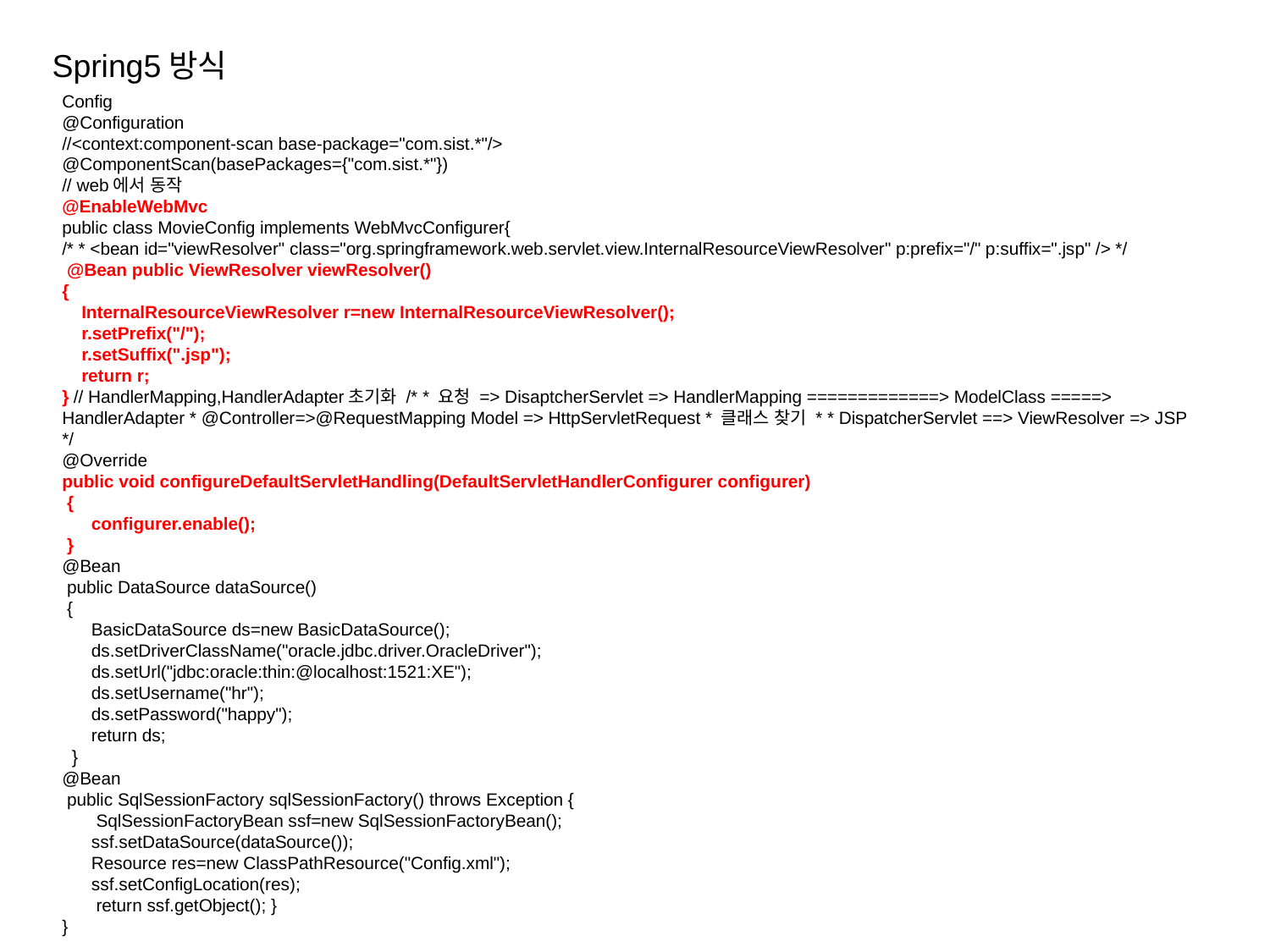

Spring5방식
Config
@Configuration
//<context:component-scan base-package="com.sist.*"/>
@ComponentScan(basePackages={"com.sist.*"})
// web에서 동작
@EnableWebMvc
public class MovieConfig implements WebMvcConfigurer{
/* * <bean id="viewResolver" class="org.springframework.web.servlet.view.InternalResourceViewResolver" p:prefix="/" p:suffix=".jsp" /> */
 @Bean public ViewResolver viewResolver()
{
    InternalResourceViewResolver r=new InternalResourceViewResolver();
    r.setPrefix("/");
    r.setSuffix(".jsp");
    return r;
} // HandlerMapping,HandlerAdapter초기화 /* * 요청 => DisaptcherServlet => HandlerMapping =============> ModelClass =====> HandlerAdapter * @Controller=>@RequestMapping Model => HttpServletRequest * 클래스 찾기 * * DispatcherServlet ==> ViewResolver => JSP */
@Override
public void configureDefaultServletHandling(DefaultServletHandlerConfigurer configurer)
 {
      configurer.enable();
 }
@Bean
 public DataSource dataSource()
 {
      BasicDataSource ds=new BasicDataSource();
      ds.setDriverClassName("oracle.jdbc.driver.OracleDriver");
      ds.setUrl("jdbc:oracle:thin:@localhost:1521:XE");
      ds.setUsername("hr");
      ds.setPassword("happy");
      return ds;
  }
@Bean
 public SqlSessionFactory sqlSessionFactory() throws Exception {
       SqlSessionFactoryBean ssf=new SqlSessionFactoryBean();
      ssf.setDataSource(dataSource());
      Resource res=new ClassPathResource("Config.xml");
      ssf.setConfigLocation(res);
       return ssf.getObject(); }
}